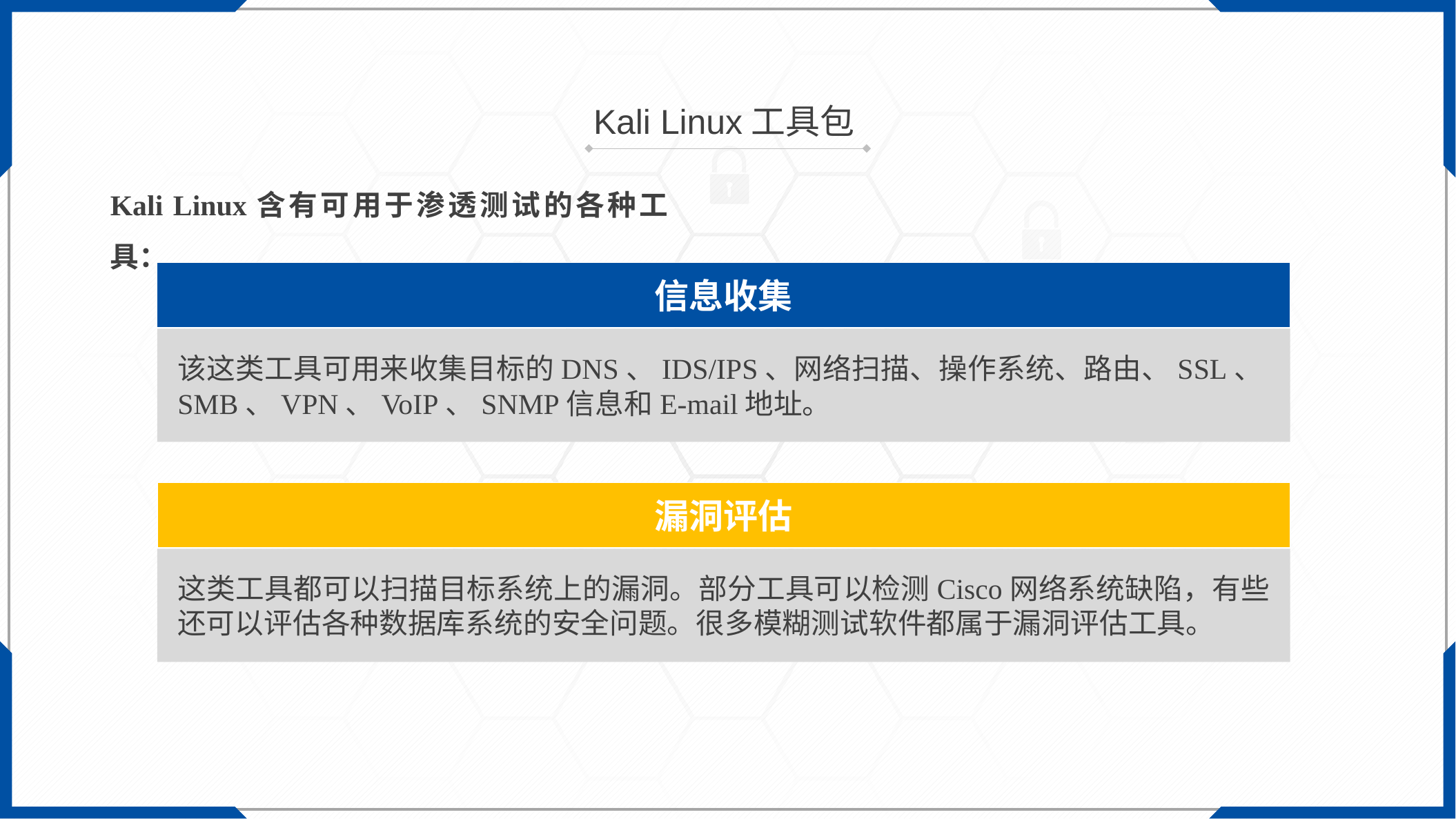

Kali Linux工具包
Kali Linux含有可用于渗透测试的各种工具：
信息收集
该这类工具可用来收集目标的DNS、IDS/IPS、网络扫描、操作系统、路由、SSL、SMB、VPN、VoIP、SNMP信息和E-mail地址。
漏洞评估
这类工具都可以扫描目标系统上的漏洞。部分工具可以检测Cisco网络系统缺陷，有些还可以评估各种数据库系统的安全问题。很多模糊测试软件都属于漏洞评估工具。